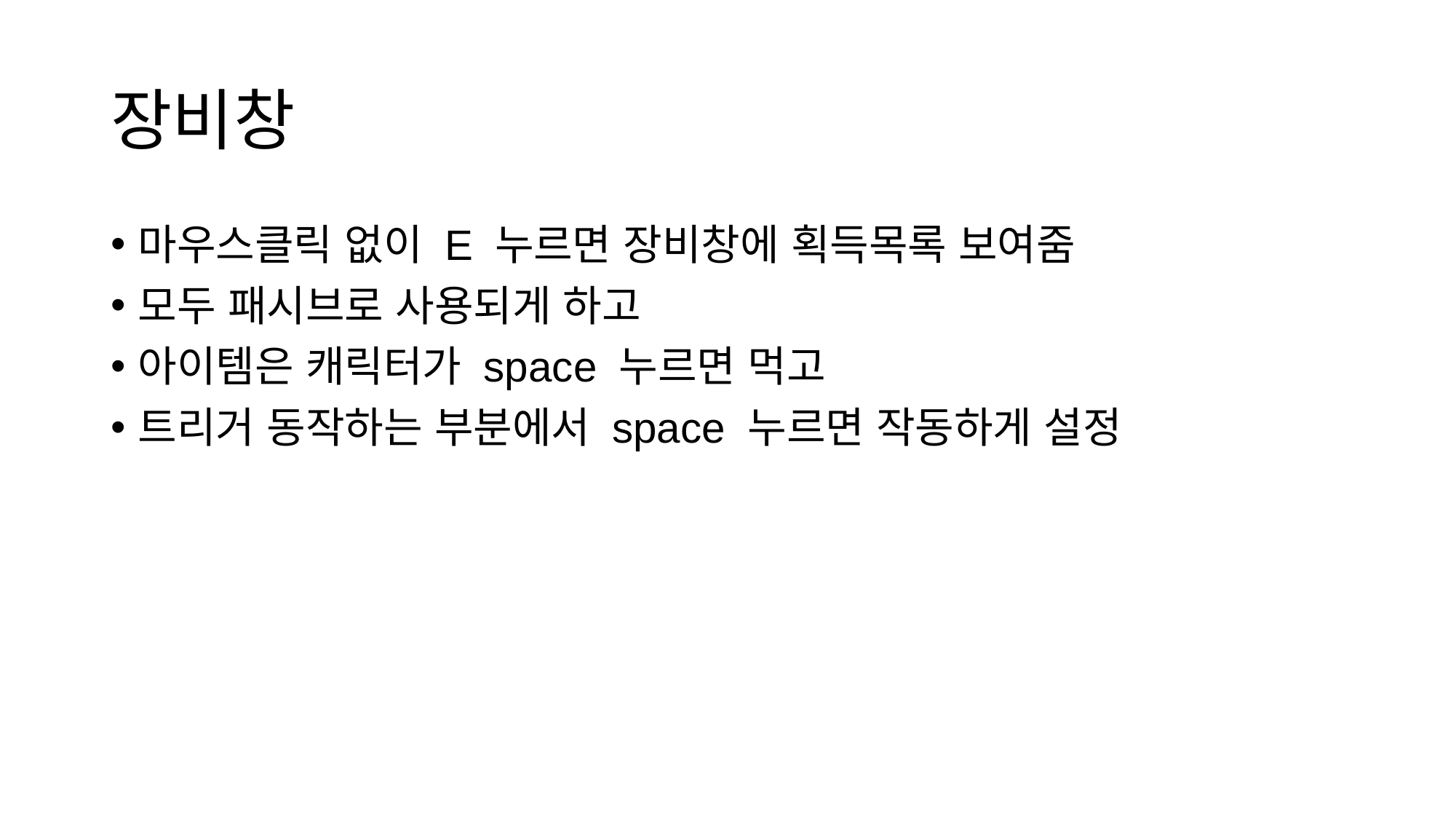

# 장비창
마우스클릭 없이 E 누르면 장비창에 획득목록 보여줌
모두 패시브로 사용되게 하고
아이템은 캐릭터가 space 누르면 먹고
트리거 동작하는 부분에서 space 누르면 작동하게 설정